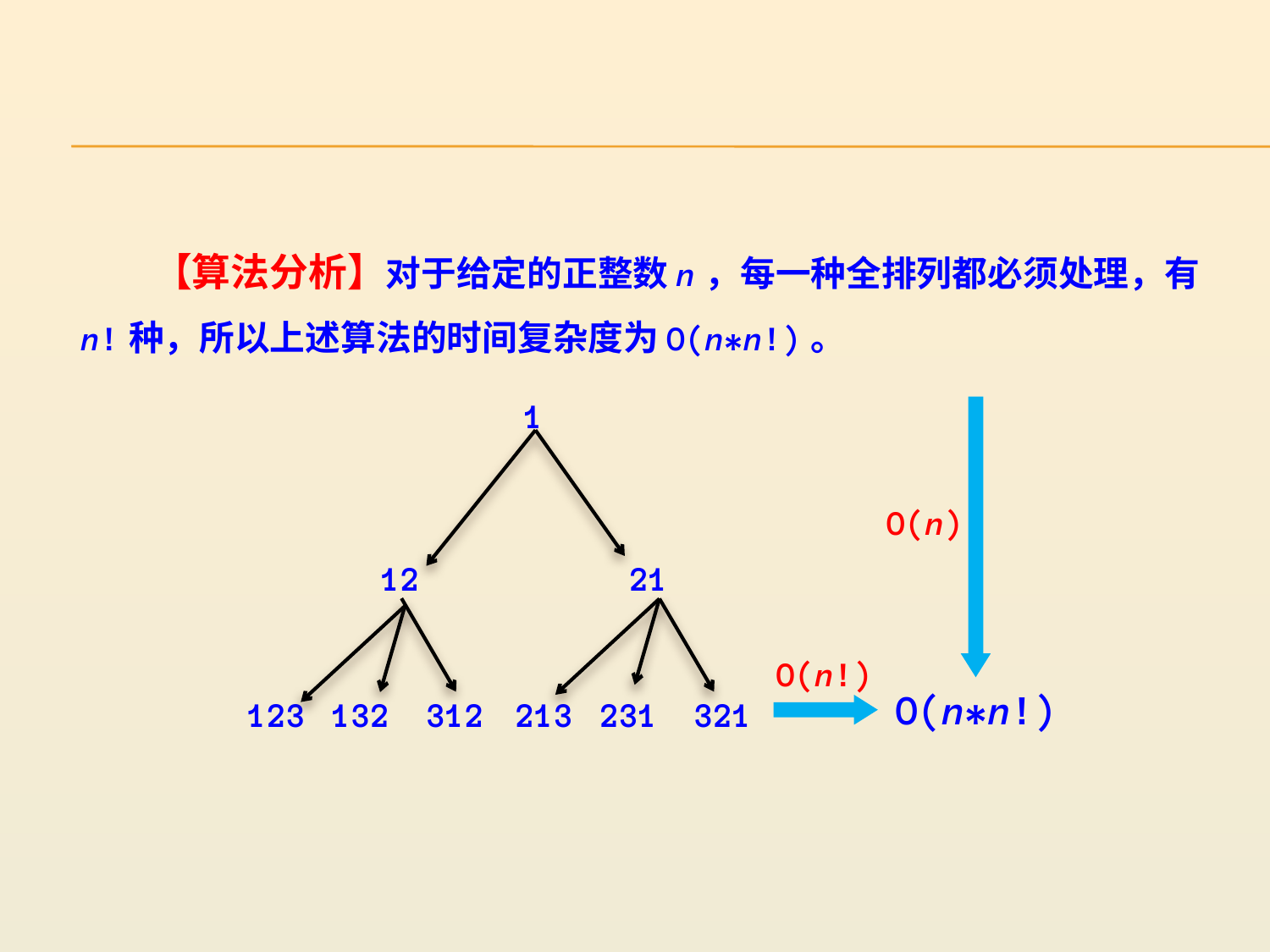

【算法分析】对于给定的正整数n，每一种全排列都必须处理，有n!种，所以上述算法的时间复杂度为O(n*n!)。
1

12
21
O(n)
213
231
321
123
132
312
O(n!)

O(n*n!)